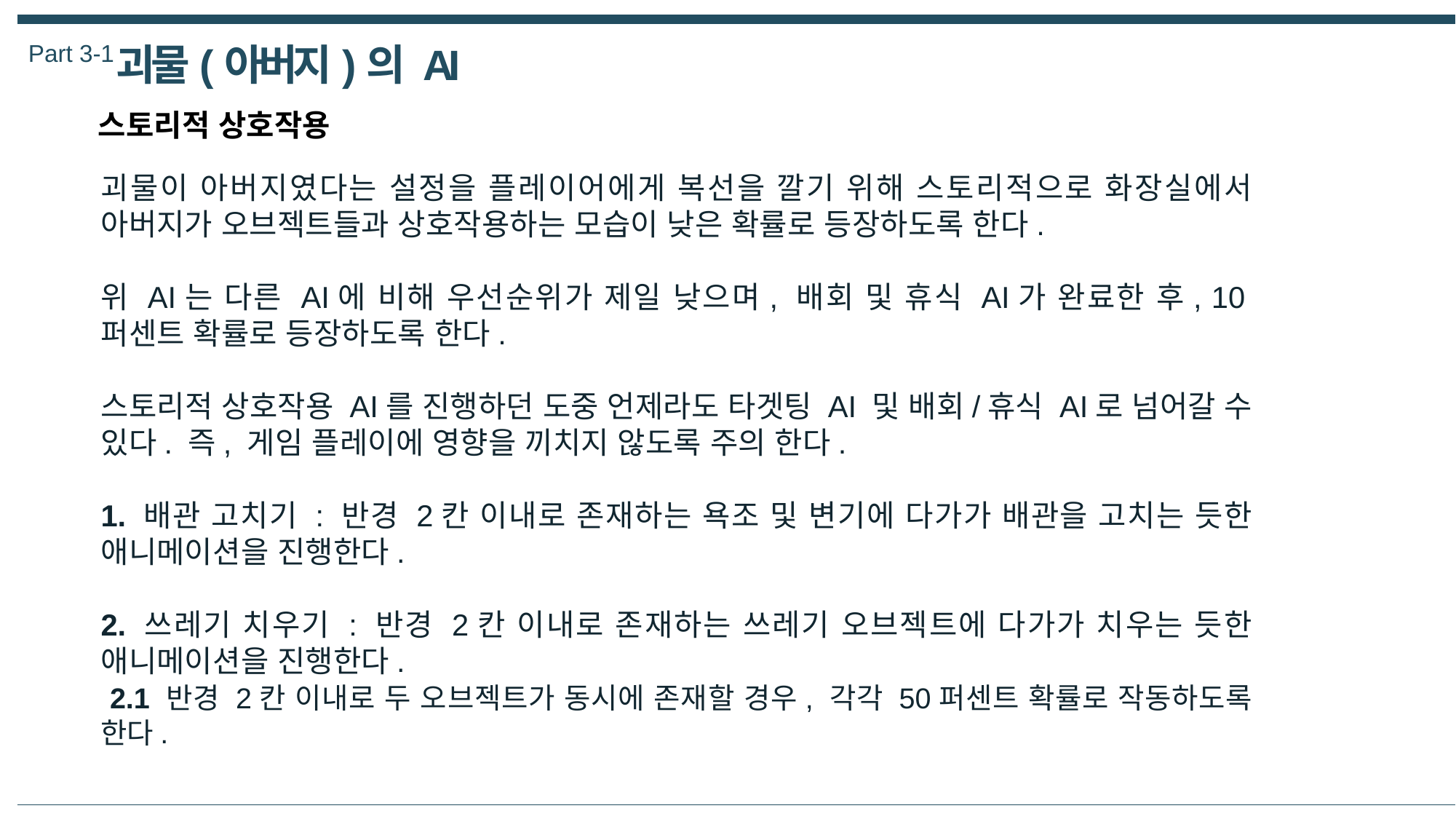

Part 3-1
괴물(아버지)의 AI
스토리적 상호작용
괴물이 아버지였다는 설정을 플레이어에게 복선을 깔기 위해 스토리적으로 화장실에서 아버지가 오브젝트들과 상호작용하는 모습이 낮은 확률로 등장하도록 한다.

위 AI는 다른 AI에 비해 우선순위가 제일 낮으며, 배회 및 휴식 AI가 완료한 후, 10퍼센트 확률로 등장하도록 한다.

스토리적 상호작용 AI를 진행하던 도중 언제라도 타겟팅 AI 및 배회/휴식 AI로 넘어갈 수 있다. 즉, 게임 플레이에 영향을 끼치지 않도록 주의 한다.

1. 배관 고치기 : 반경 2칸 이내로 존재하는 욕조 및 변기에 다가가 배관을 고치는 듯한 애니메이션을 진행한다.

2. 쓰레기 치우기 : 반경 2칸 이내로 존재하는 쓰레기 오브젝트에 다가가 치우는 듯한 애니메이션을 진행한다.
 2.1 반경 2칸 이내로 두 오브젝트가 동시에 존재할 경우, 각각 50퍼센트 확률로 작동하도록 한다.